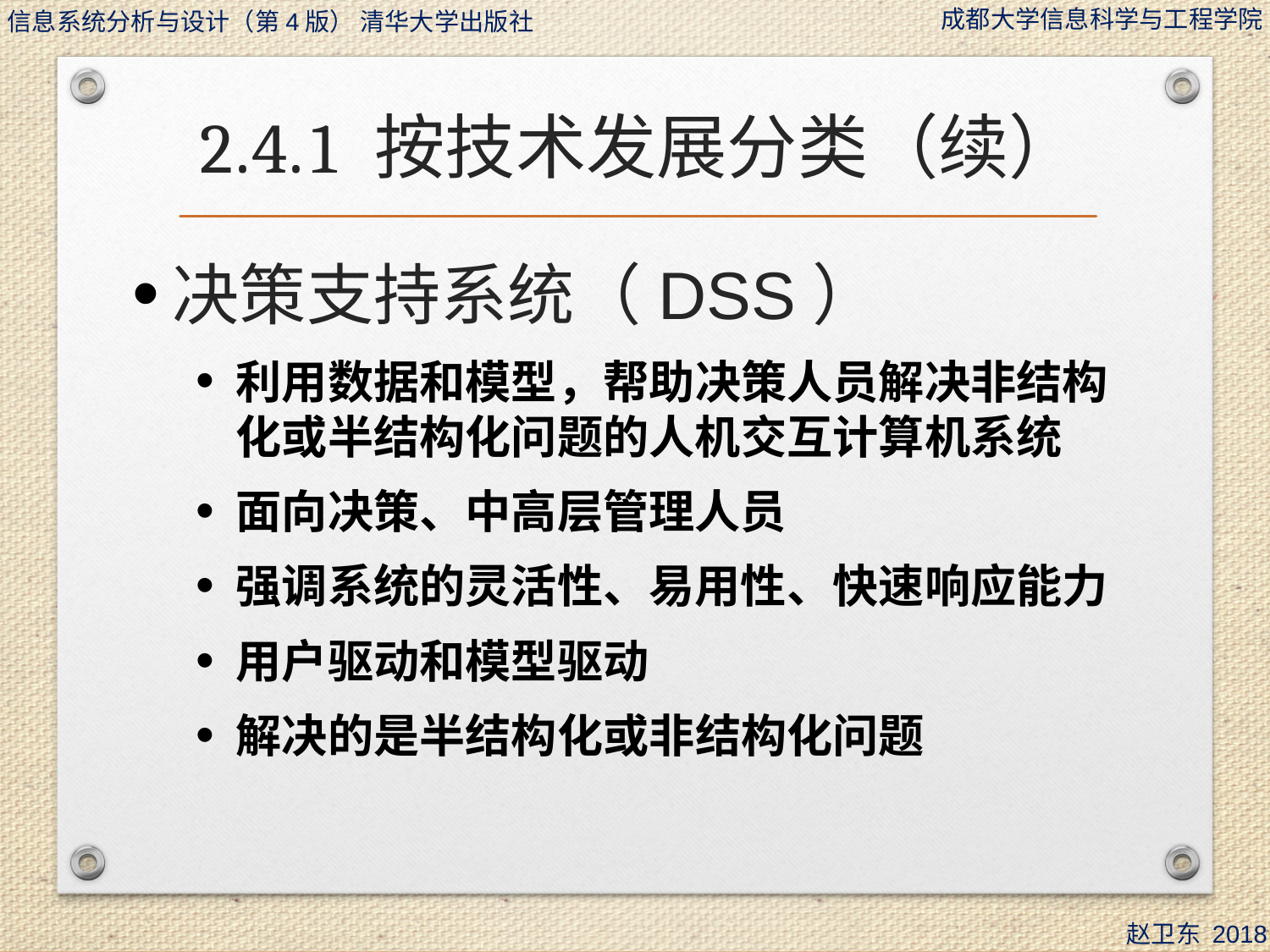

# 2.4.1 按技术发展分类（续）
决策支持系统（DSS）
利用数据和模型，帮助决策人员解决非结构化或半结构化问题的人机交互计算机系统
面向决策、中高层管理人员
强调系统的灵活性、易用性、快速响应能力
用户驱动和模型驱动
解决的是半结构化或非结构化问题